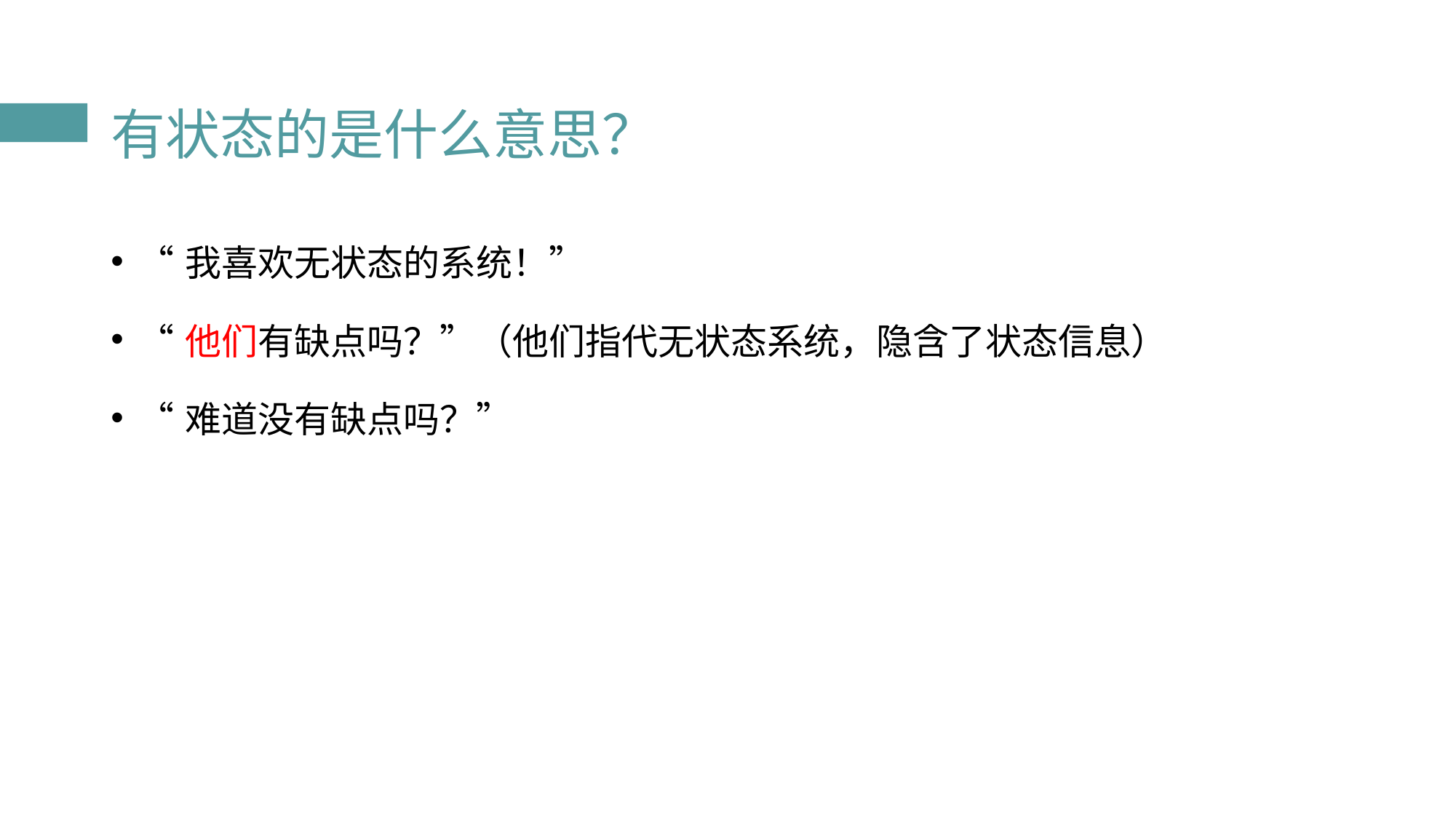

# 有状态的是什么意思？
“我喜欢无状态的系统！”
“他们有缺点吗？”（他们指代无状态系统，隐含了状态信息）
“难道没有缺点吗？”